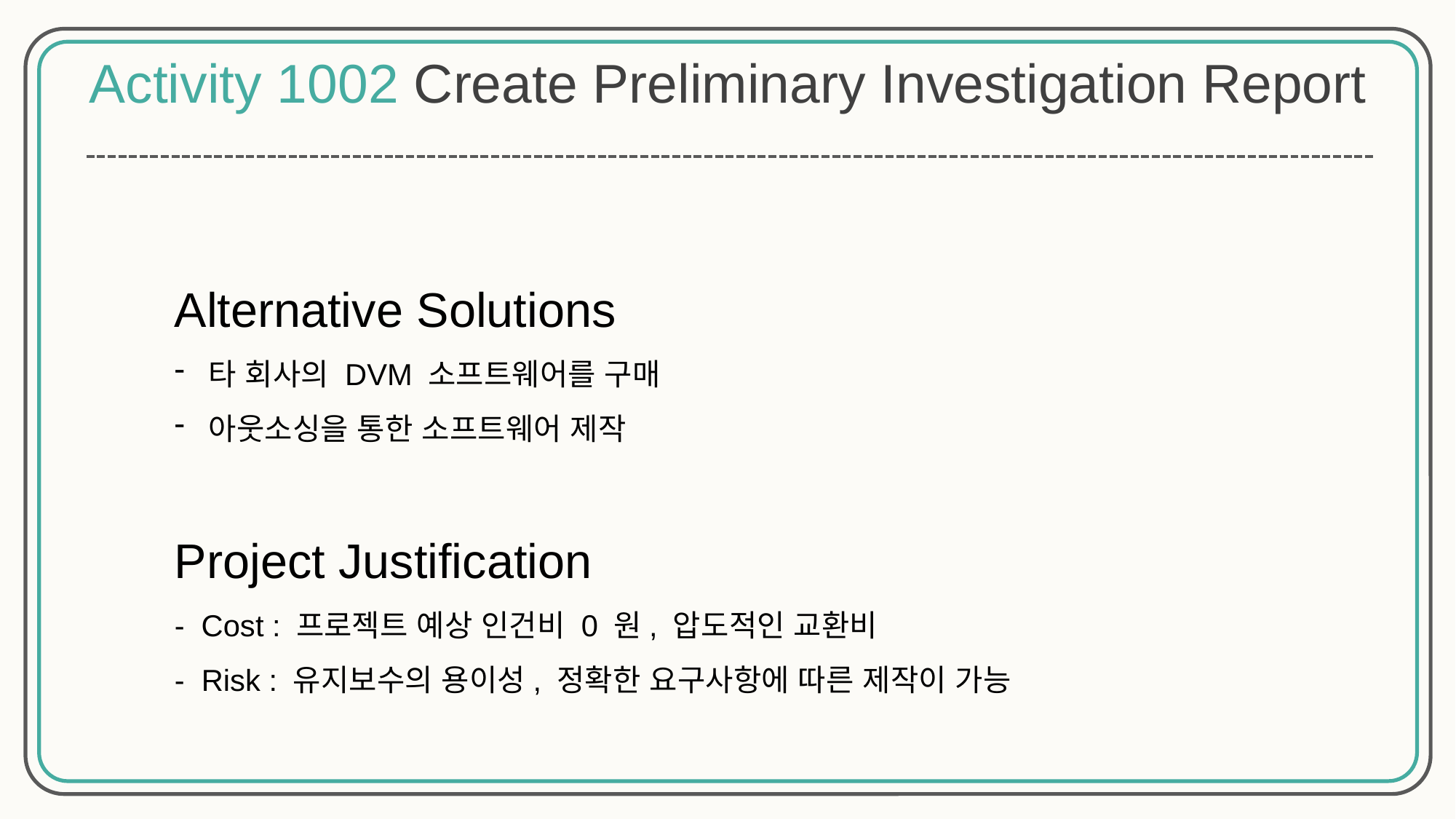

Activity 1002 Create Preliminary Investigation Report
Alternative Solutions
타 회사의 DVM 소프트웨어를 구매
아웃소싱을 통한 소프트웨어 제작

Project Justification
-  Cost : 프로젝트 예상 인건비 0 원, 압도적인 교환비
-  Risk : 유지보수의 용이성, 정확한 요구사항에 따른 제작이 가능